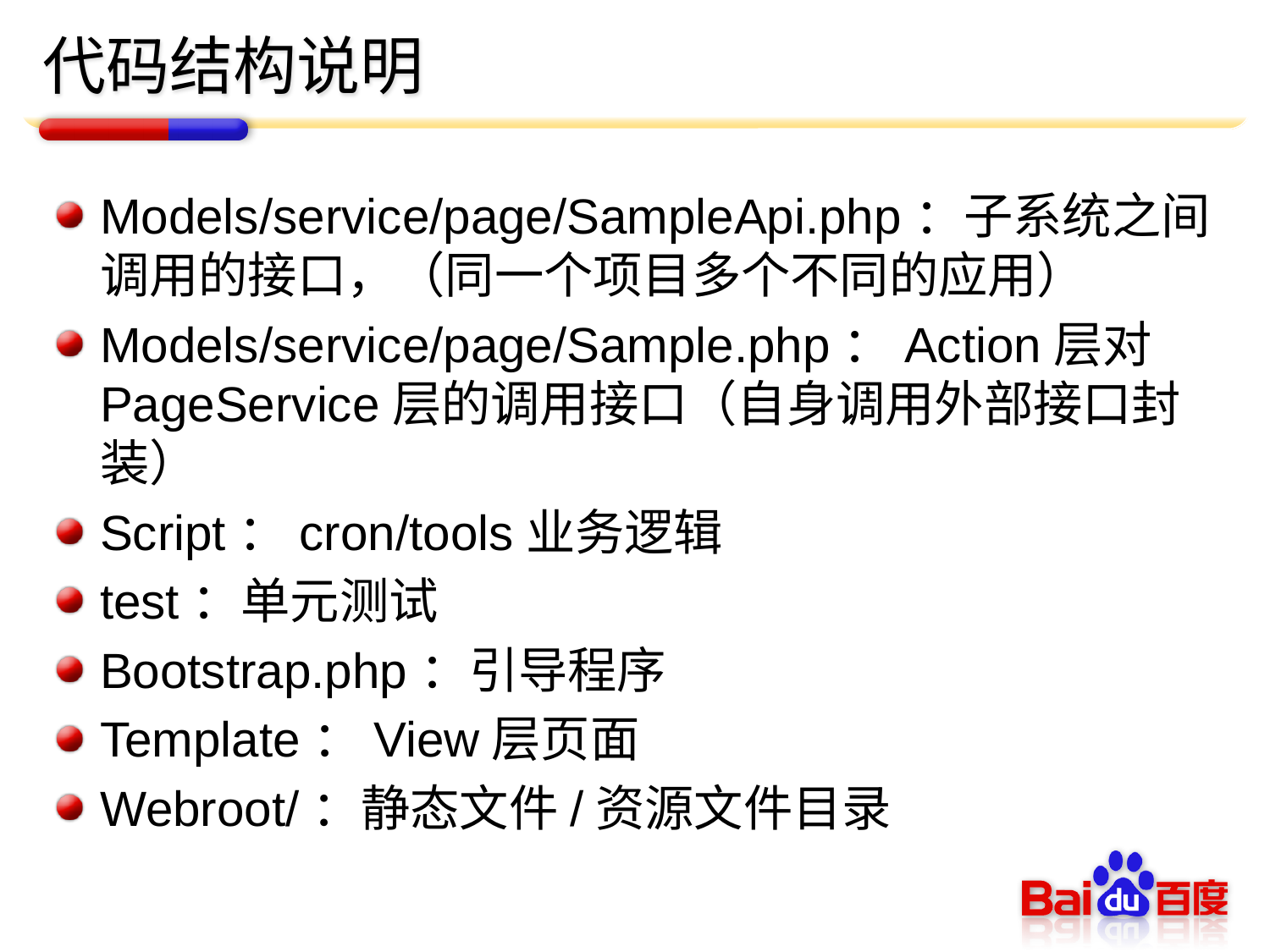

# 代码结构说明
Models/service/page/SampleApi.php：子系统之间调用的接口，（同一个项目多个不同的应用）
Models/service/page/Sample.php：Action层对PageService层的调用接口（自身调用外部接口封装）
Script：cron/tools业务逻辑
test：单元测试
Bootstrap.php：引导程序
Template：View层页面
Webroot/：静态文件/资源文件目录